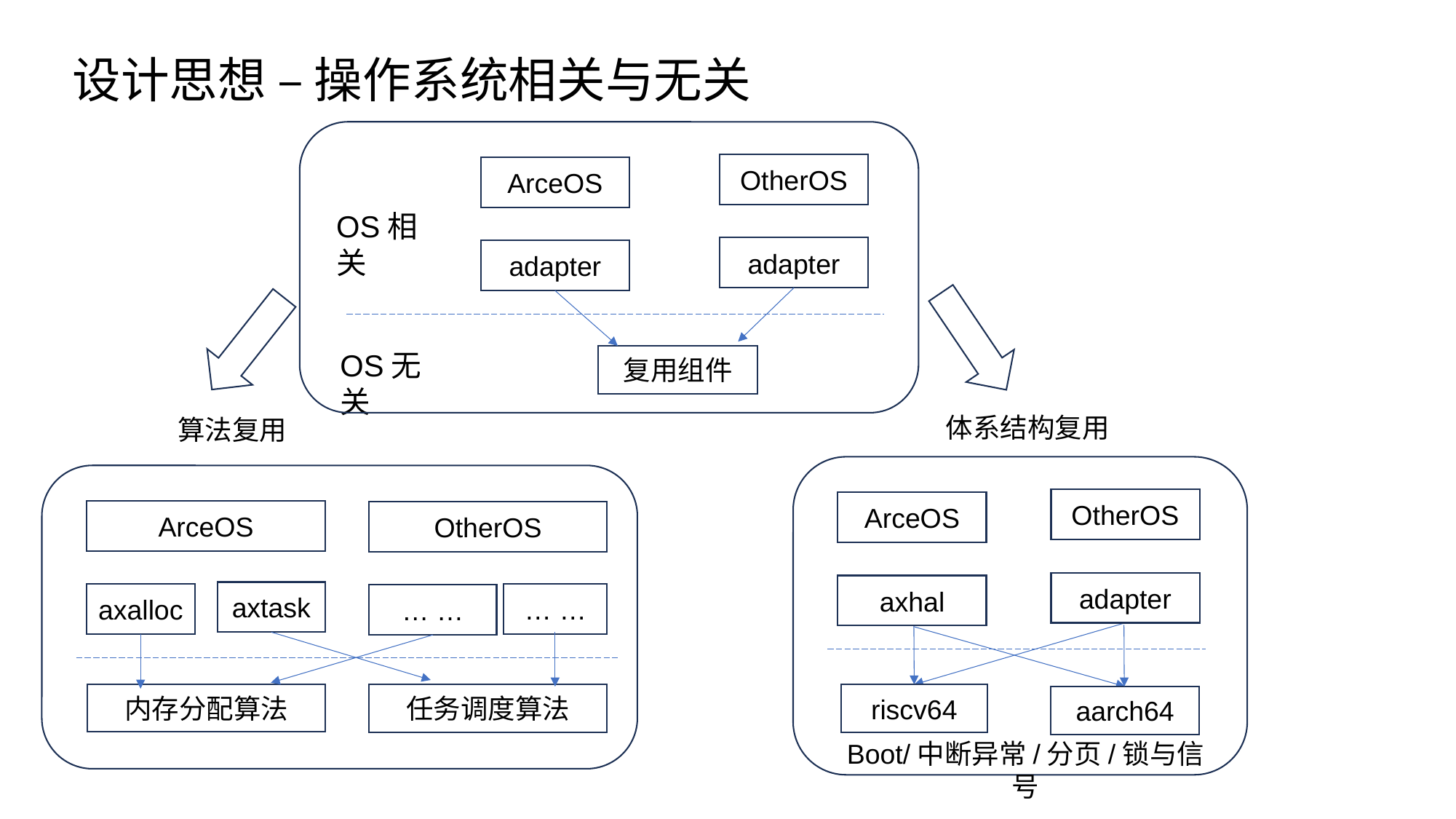

设计思想 – 操作系统相关与无关

OtherOS
ArceOS
OS相关
adapter
adapter

OS无关
复用组件
体系结构复用
算法复用

OtherOS
ArceOS
ArceOS
OtherOS
adapter
axhal
axtask
… …
axalloc
… …
内存分配算法
任务调度算法
riscv64
aarch64
Boot/中断异常/分页/锁与信号